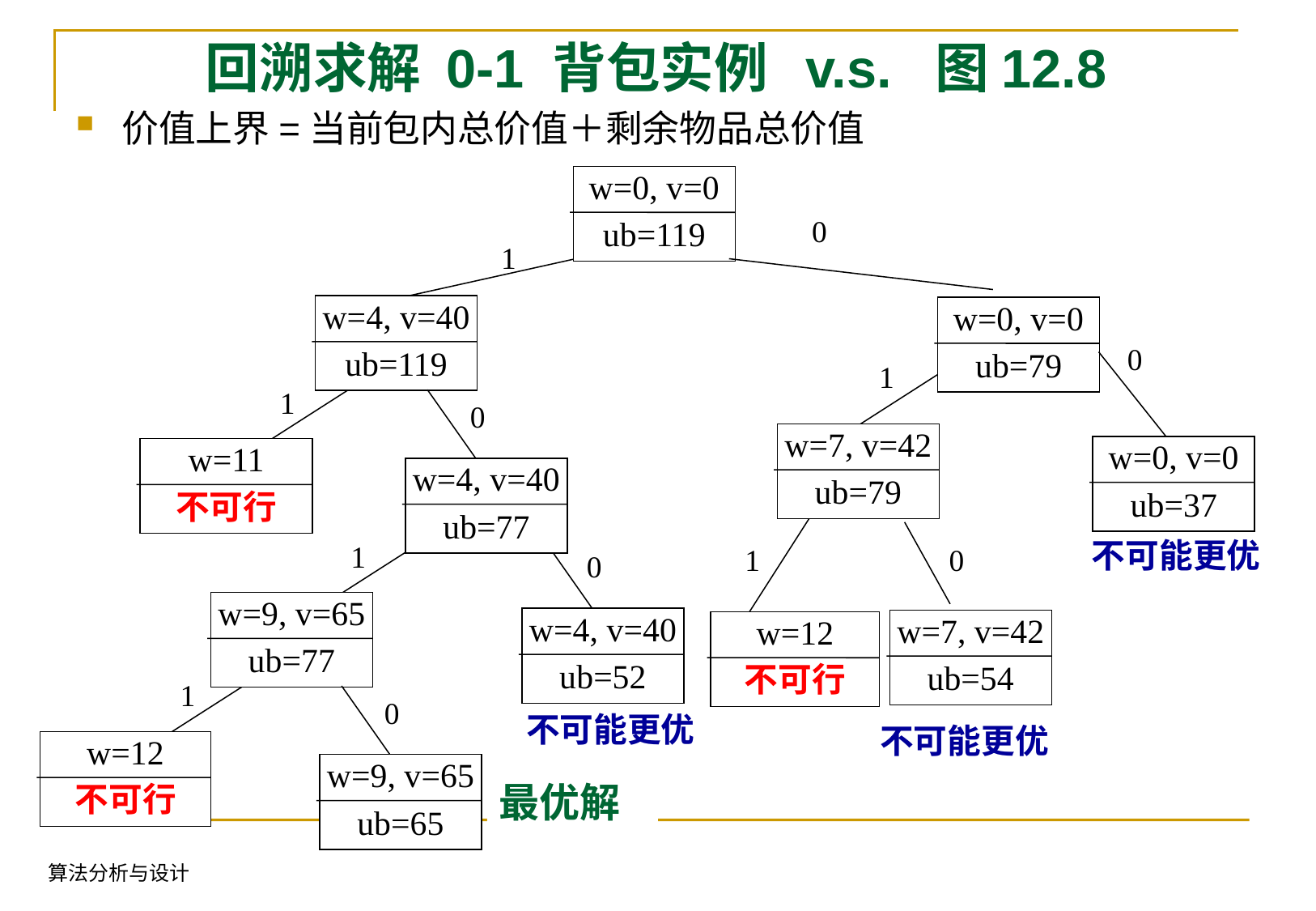

# 回溯求解 0-1 背包实例  v.s.  图12.8
价值上界=当前包内总价值＋剩余物品总价值
w=0, v=0
ub=119

0

1

w=4, v=40
ub=119

w=0, v=0
ub=79

0

1

1

0
w=7, v=42
ub=79

w=0, v=0
ub=37

w=11
不可行

w=4, v=40
ub=77

1
不可能更优

0
1

0
w=9, v=65
ub=77

w=4, v=40
ub=52

w=7, v=42
ub=54

w=12
不可行

1

0
不可能更优
不可能更优
w=12
不可行

w=9, v=65
ub=65

最优解
算法分析与设计